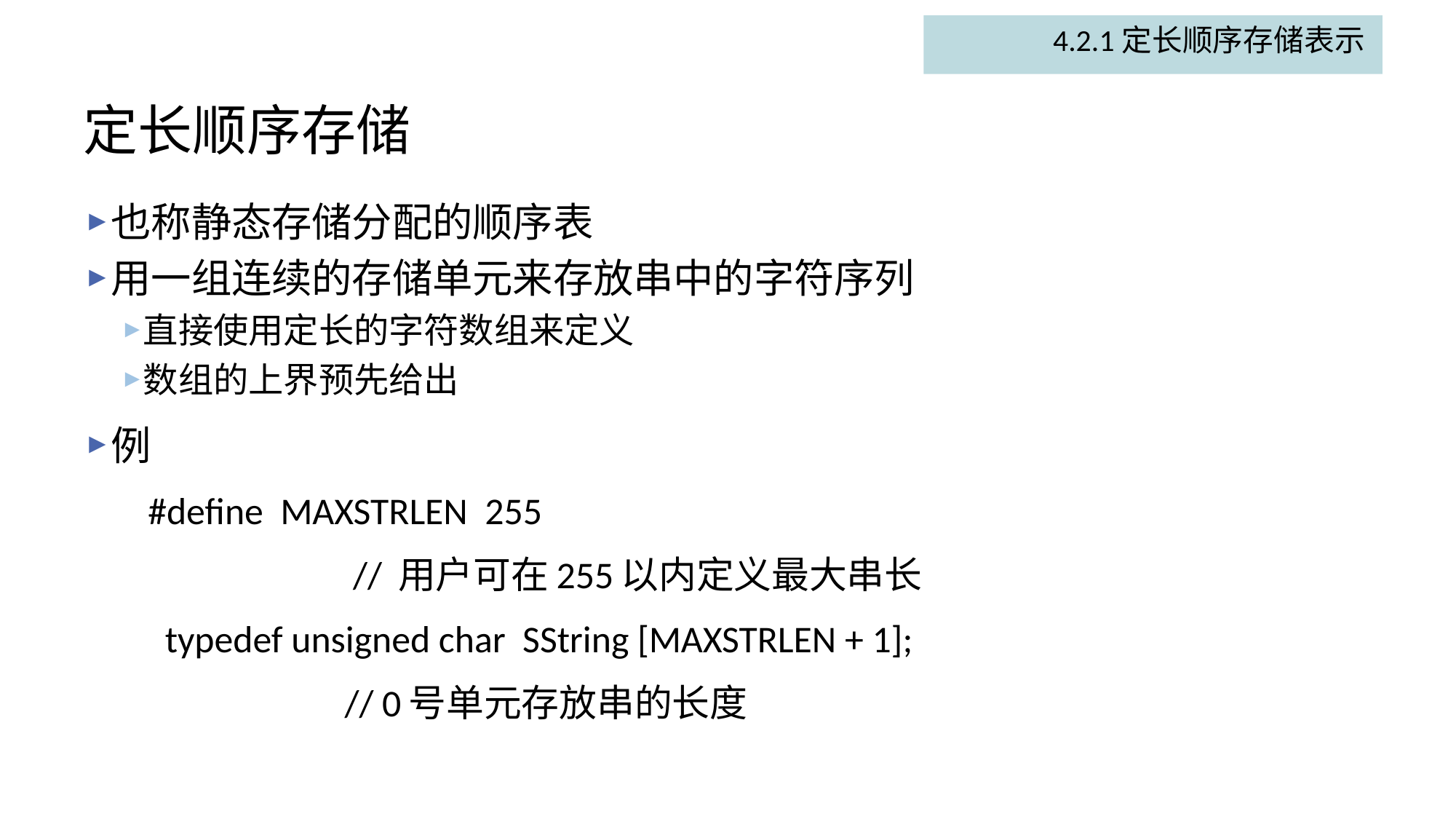

4.2.1定长顺序存储表示
# 定长顺序存储
也称静态存储分配的顺序表
用一组连续的存储单元来存放串中的字符序列
直接使用定长的字符数组来定义
数组的上界预先给出
例
#define  MAXSTRLEN  255
                        // 用户可在255以内定义最大串长
  typedef unsigned char  SString [MAXSTRLEN + 1];
                       // 0号单元存放串的长度